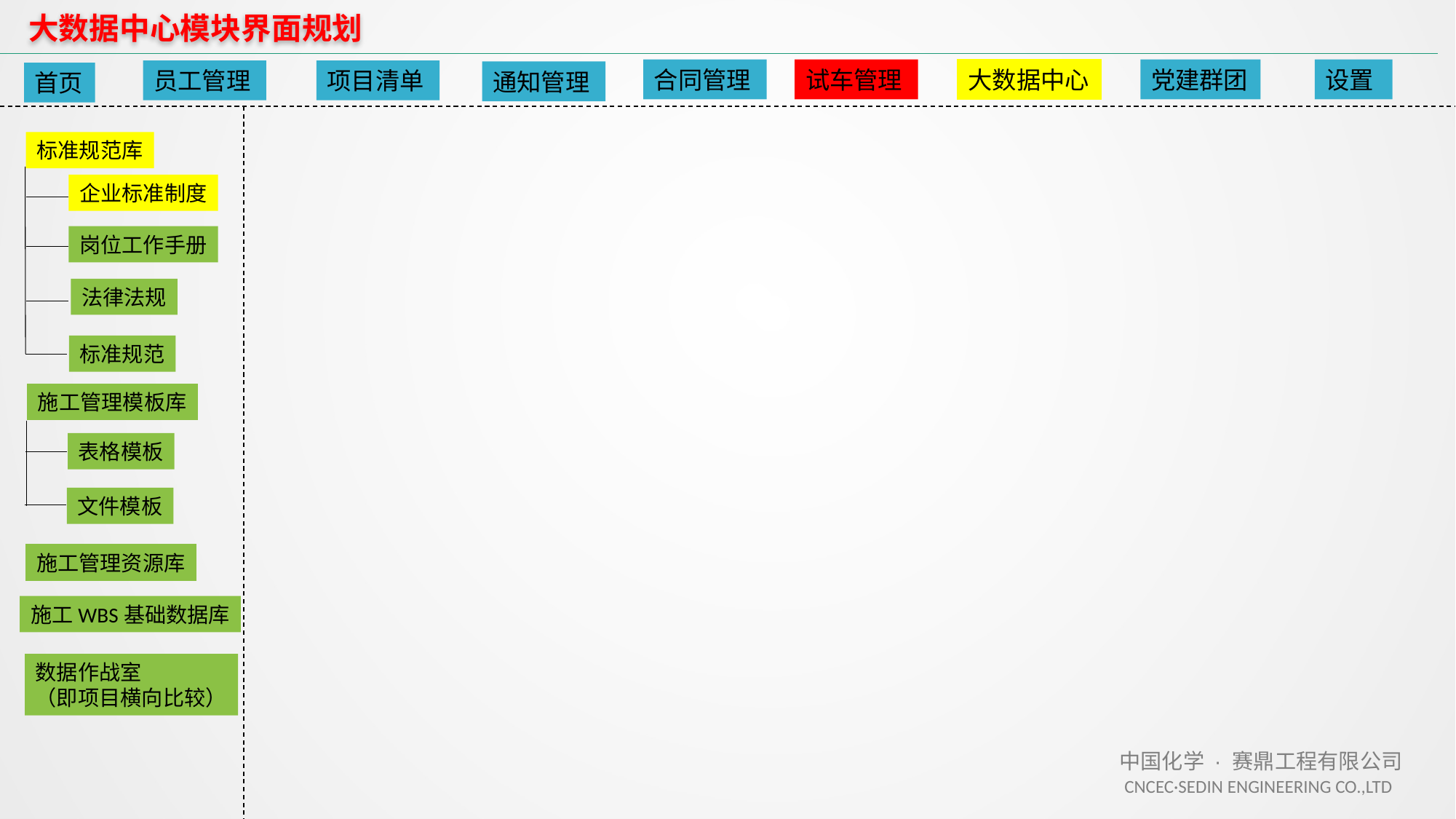

大数据中心模块界面规划
合同管理
试车管理
大数据中心
党建群团
设置
员工管理
项目清单
通知管理
首页
标准规范库
企业标准制度
岗位工作手册
法律法规
标准规范
施工管理模板库
表格模板
文件模板
施工管理资源库
施工WBS基础数据库
数据作战室
（即项目横向比较）